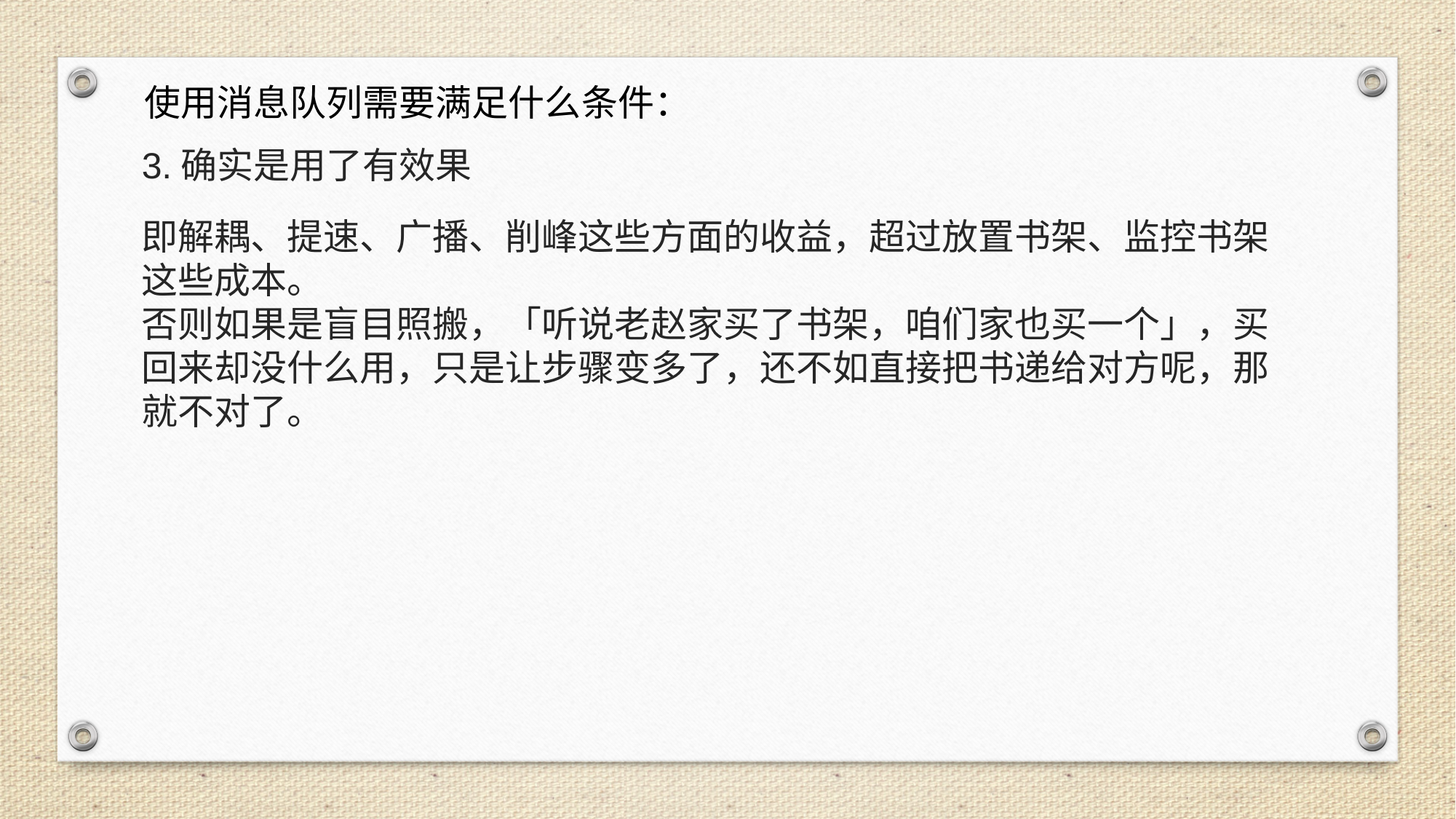

使用消息队列需要满足什么条件：
3.确实是用了有效果
即解耦、提速、广播、削峰这些方面的收益，超过放置书架、监控书架这些成本。
否则如果是盲目照搬，「听说老赵家买了书架，咱们家也买一个」，买回来却没什么用，只是让步骤变多了，还不如直接把书递给对方呢，那就不对了。